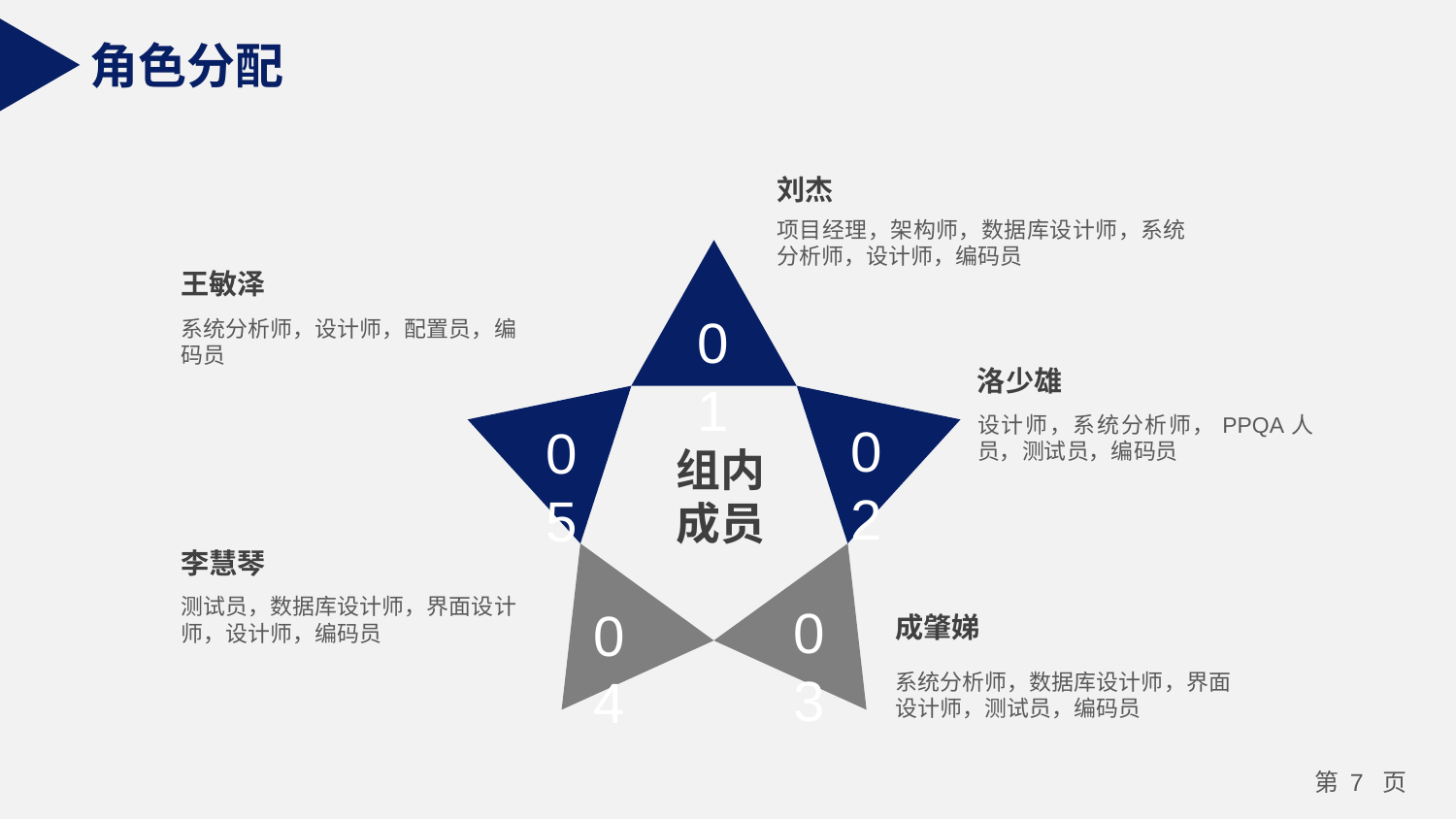

角色分配
刘杰
项目经理，架构师，数据库设计师，系统分析师，设计师，编码员

王敏泽
01
系统分析师，设计师，配置员，编码员
洛少雄

设计师，系统分析师，PPQA人员，测试员，编码员
02
05
组内
成员

李慧琴
测试员，数据库设计师，界面设计师，设计师，编码员
03
04
成肇娣
系统分析师，数据库设计师，界面设计师，测试员，编码员